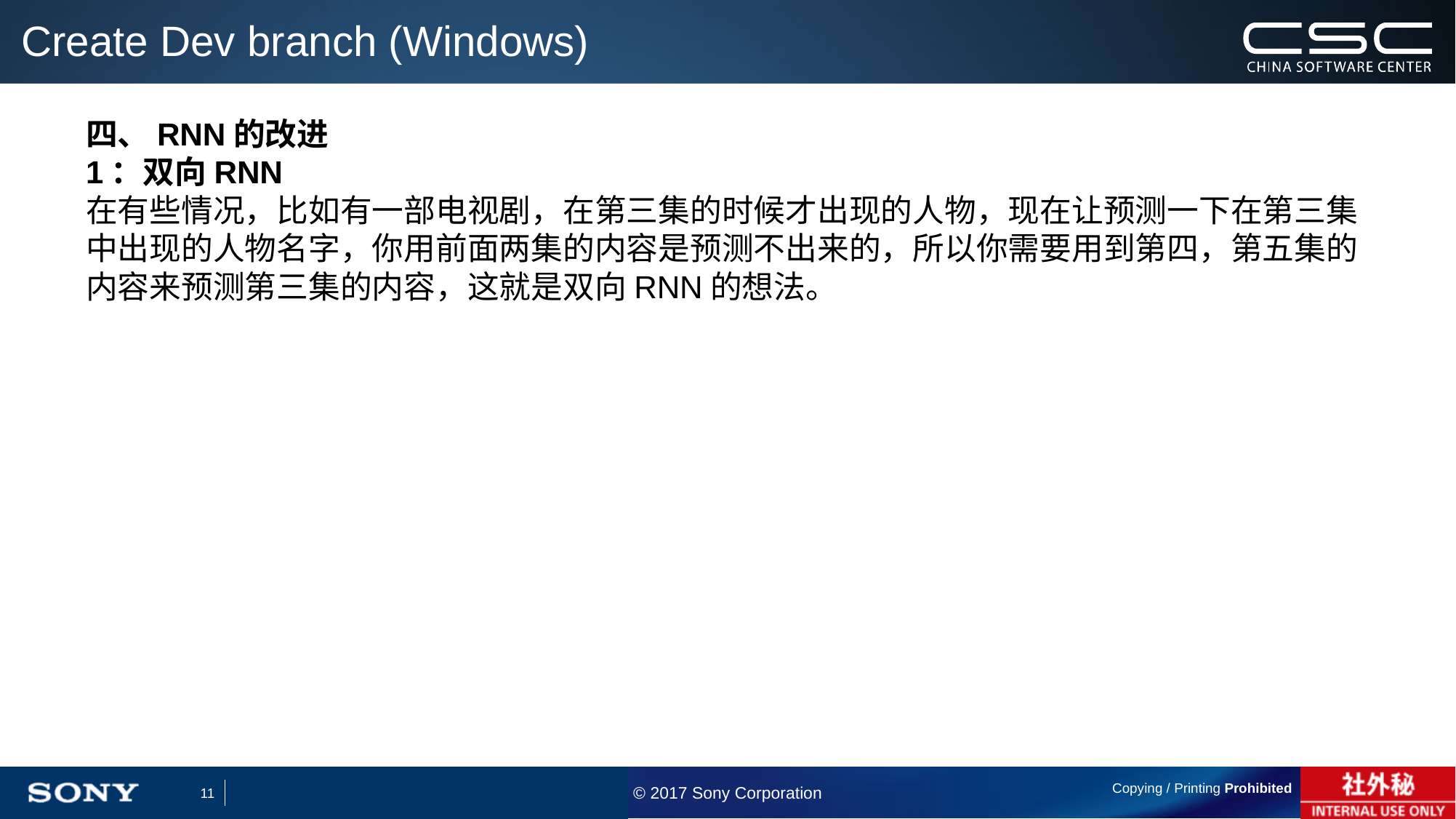

# Create Dev branch (Windows)
四、RNN的改进
1：双向RNN
在有些情况，比如有一部电视剧，在第三集的时候才出现的人物，现在让预测一下在第三集中出现的人物名字，你用前面两集的内容是预测不出来的，所以你需要用到第四，第五集的内容来预测第三集的内容，这就是双向RNN的想法。